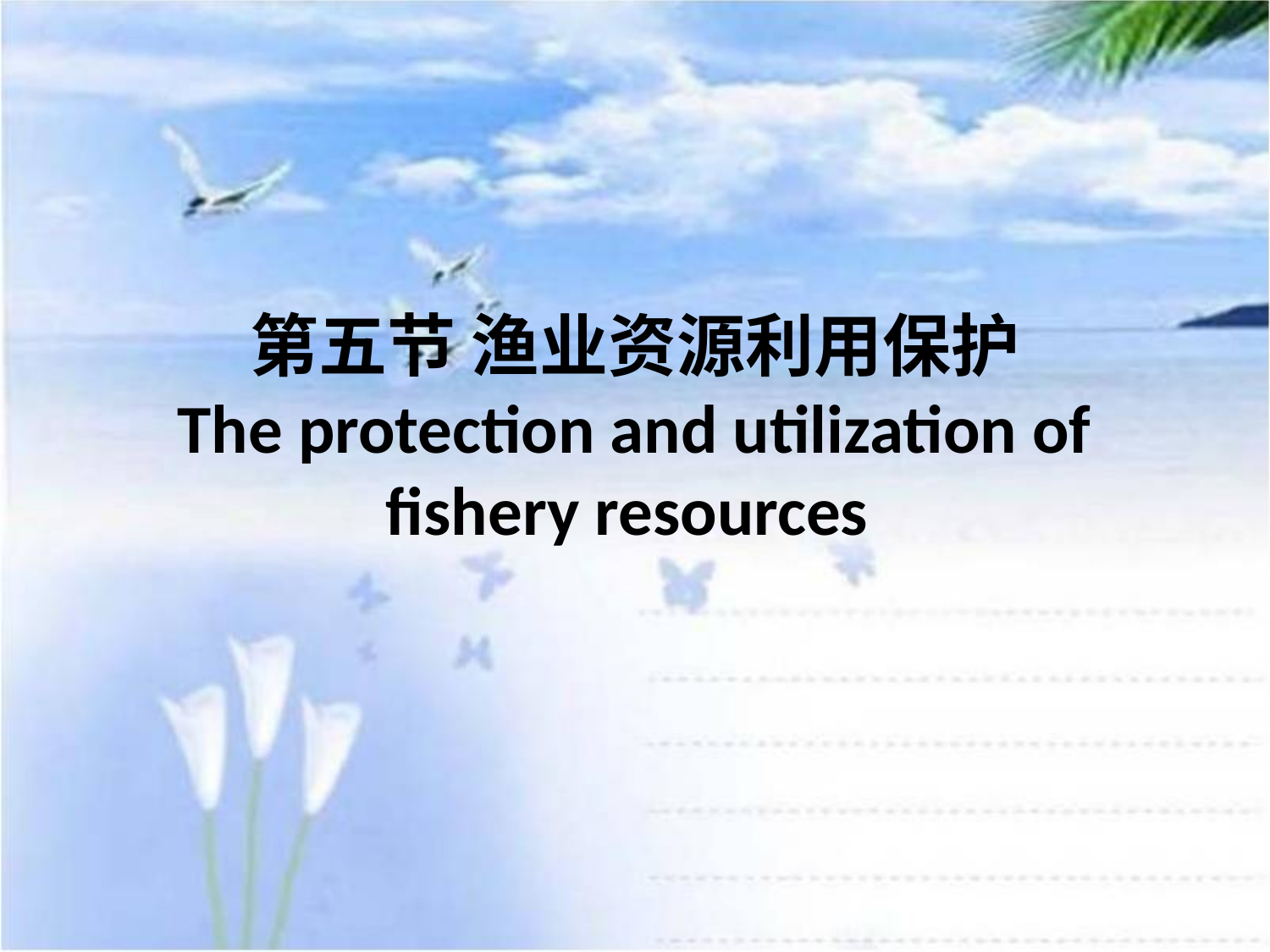

# 第五节 渔业资源利用保护 The protection and utilization of fishery resources